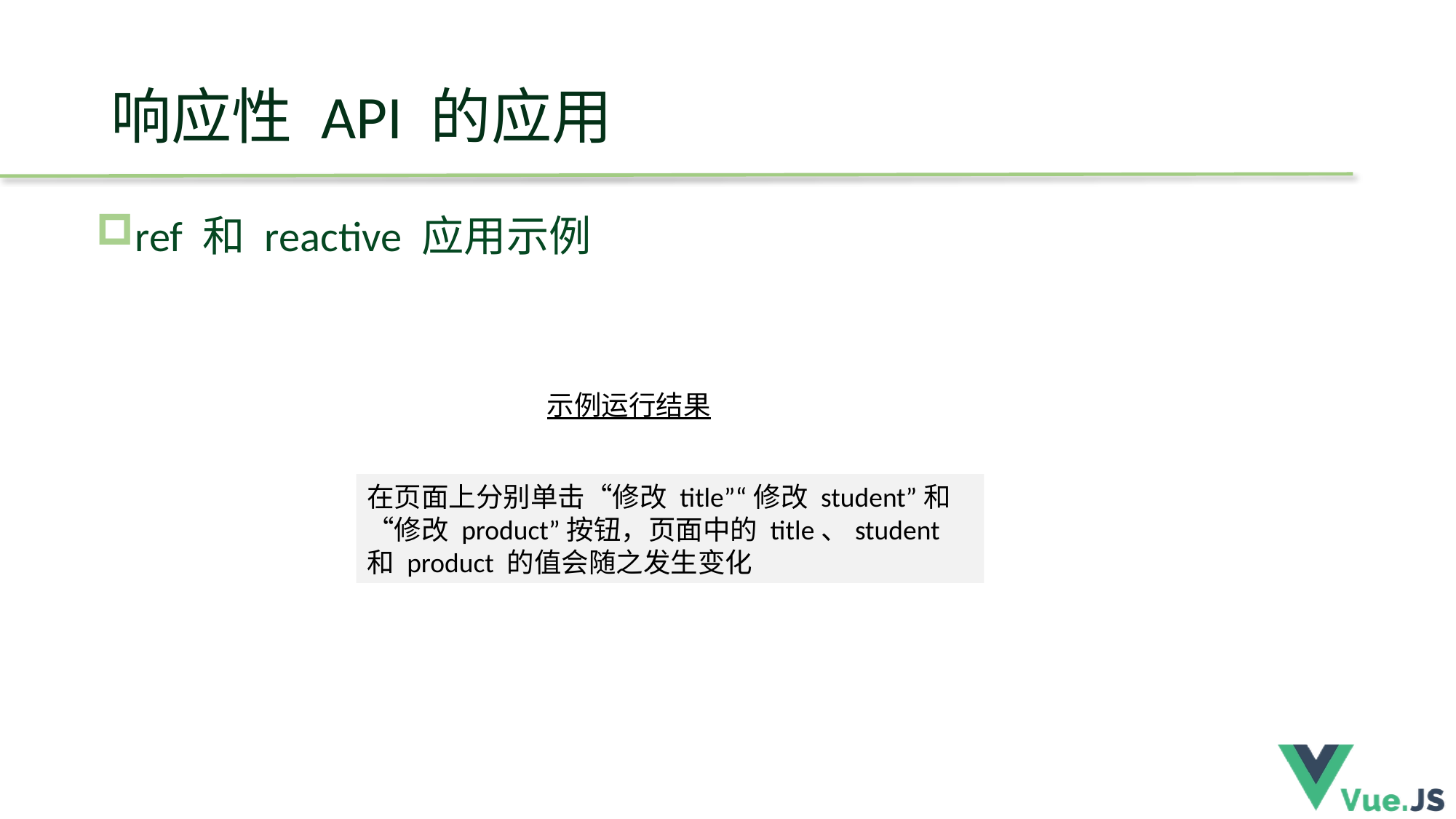

# 响应性 API 的应用
ref 和 reactive 应用示例
示例运行结果
在页面上分别单击“修改 title”“修改 student”和“修改 product”按钮，页面中的 title、student 和 product 的值会随之发生变化